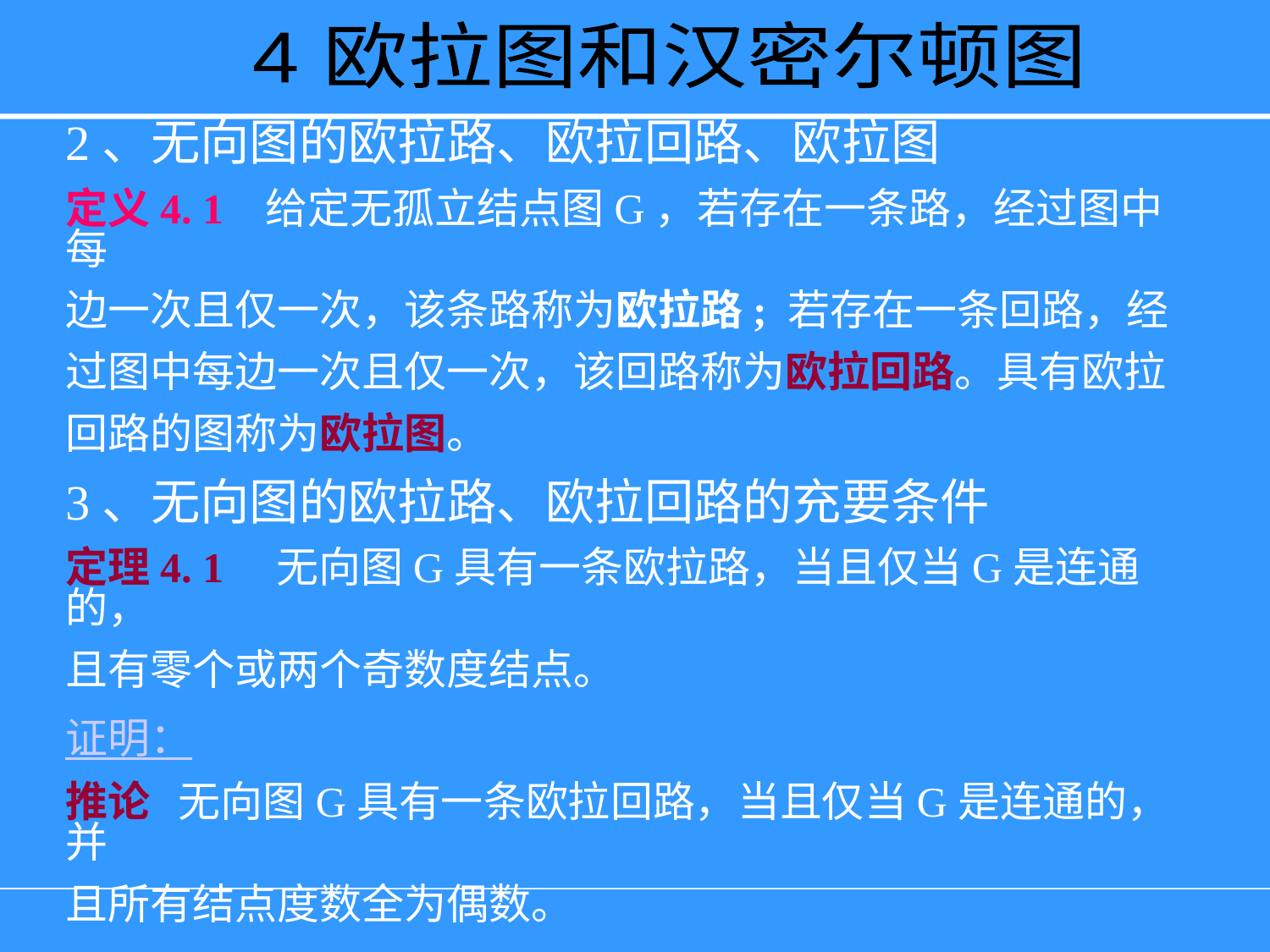

4 欧拉图和汉密尔顿图

2、无向图的欧拉路、欧拉回路、欧拉图
定义4. 1   给定无孤立结点图G，若存在一条路，经过图中每
边一次且仅一次，该条路称为欧拉路; 若存在一条回路，经
过图中每边一次且仅一次，该回路称为欧拉回路。具有欧拉
回路的图称为欧拉图。
3、无向图的欧拉路、欧拉回路的充要条件
定理4. 1    无向图G具有一条欧拉路，当且仅当G是连通的，
且有零个或两个奇数度结点。
证明：
推论   无向图G具有一条欧拉回路，当且仅当G是连通的，并
且所有结点度数全为偶数。